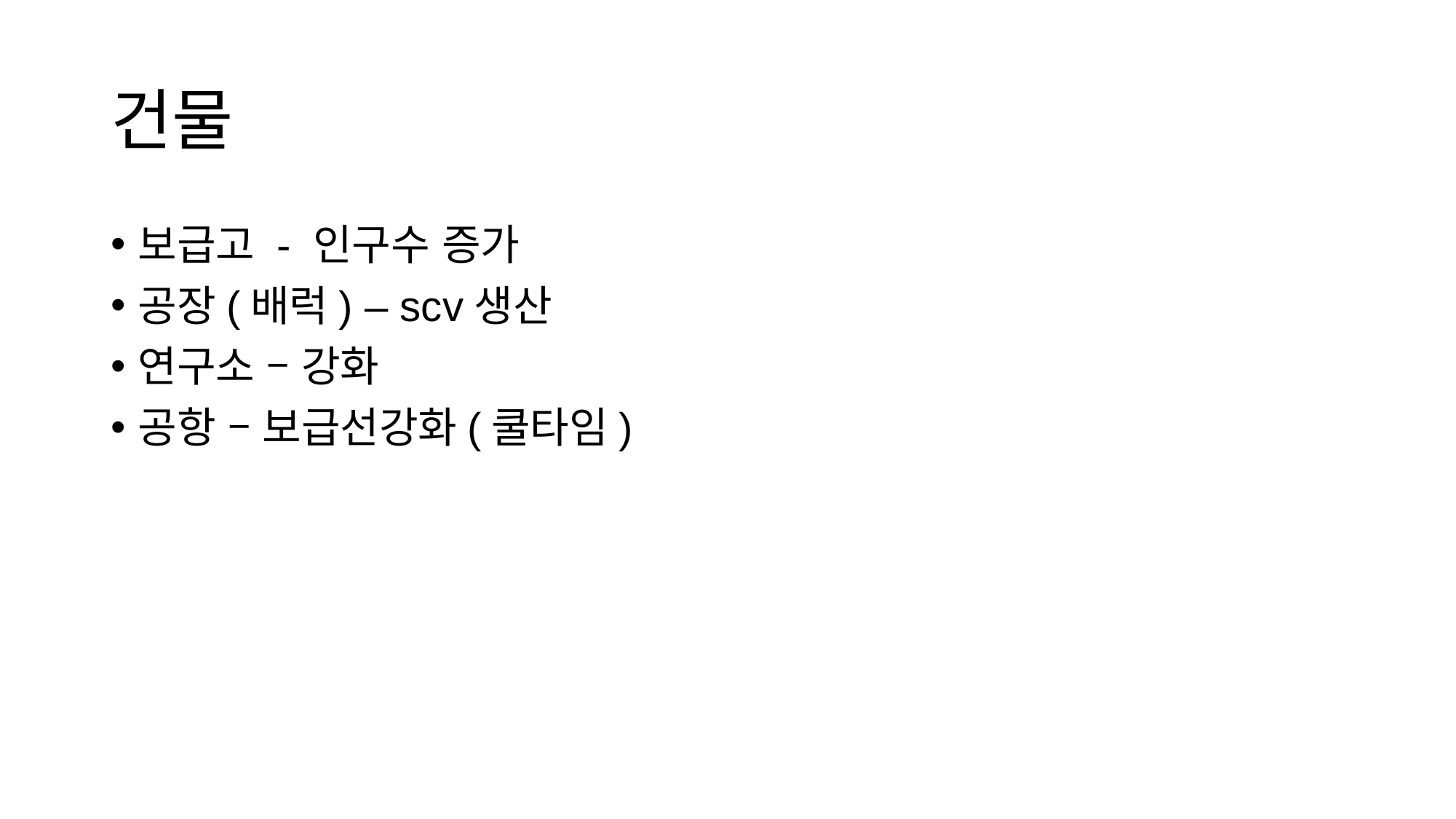

# 건물
보급고 - 인구수 증가
공장(배럭) – scv생산
연구소 – 강화
공항 – 보급선강화(쿨타임)